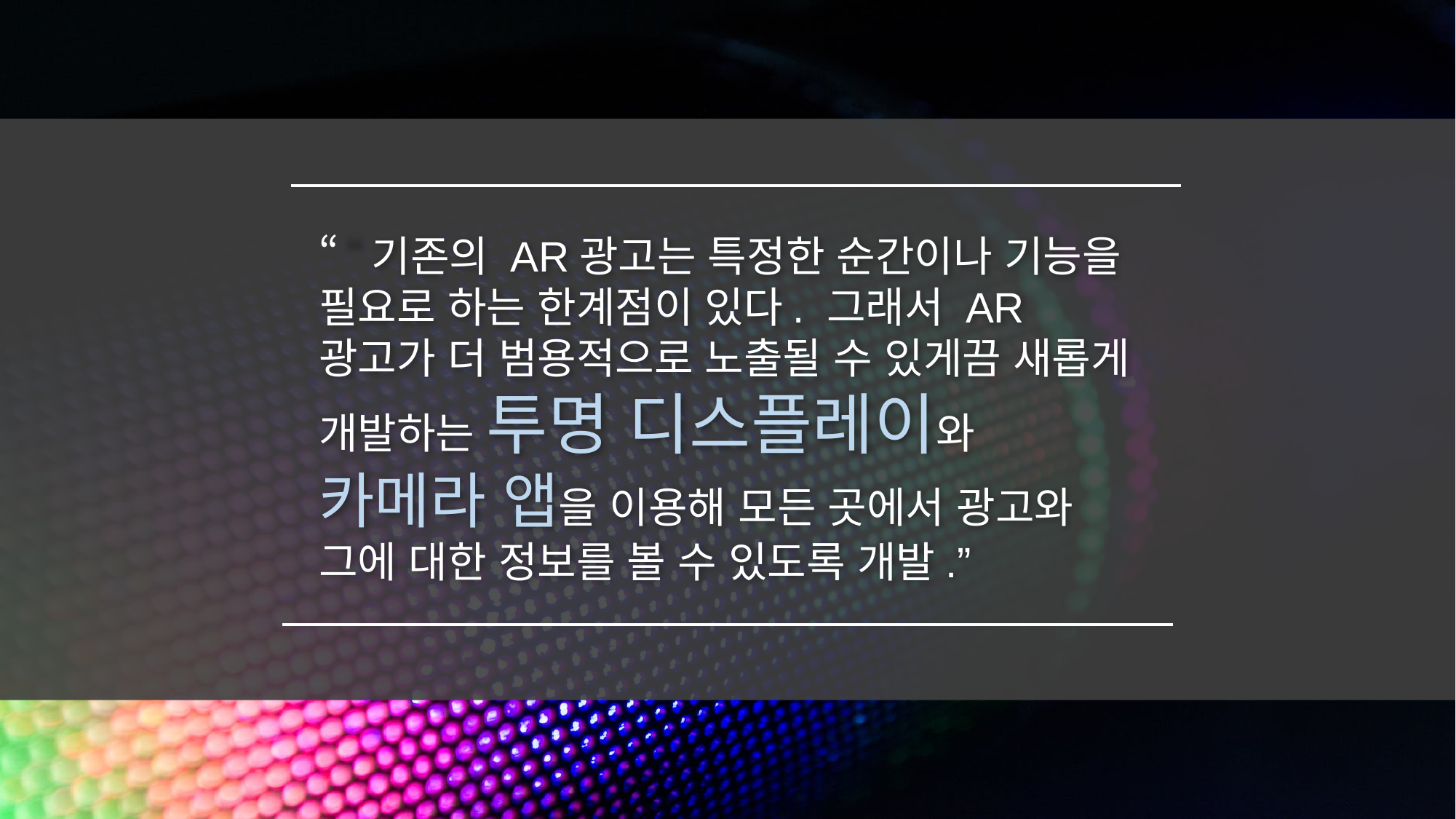

“기존의 AR광고는 특정한 순간이나 기능을 필요로 하는 한계점이 있다. 그래서 AR광고가 더 범용적으로 노출될 수 있게끔 새롭게 개발하는 투명 디스플레이와 카메라 앱을 이용해 모든 곳에서 광고와 그에 대한 정보를 볼 수 있도록 개발.”